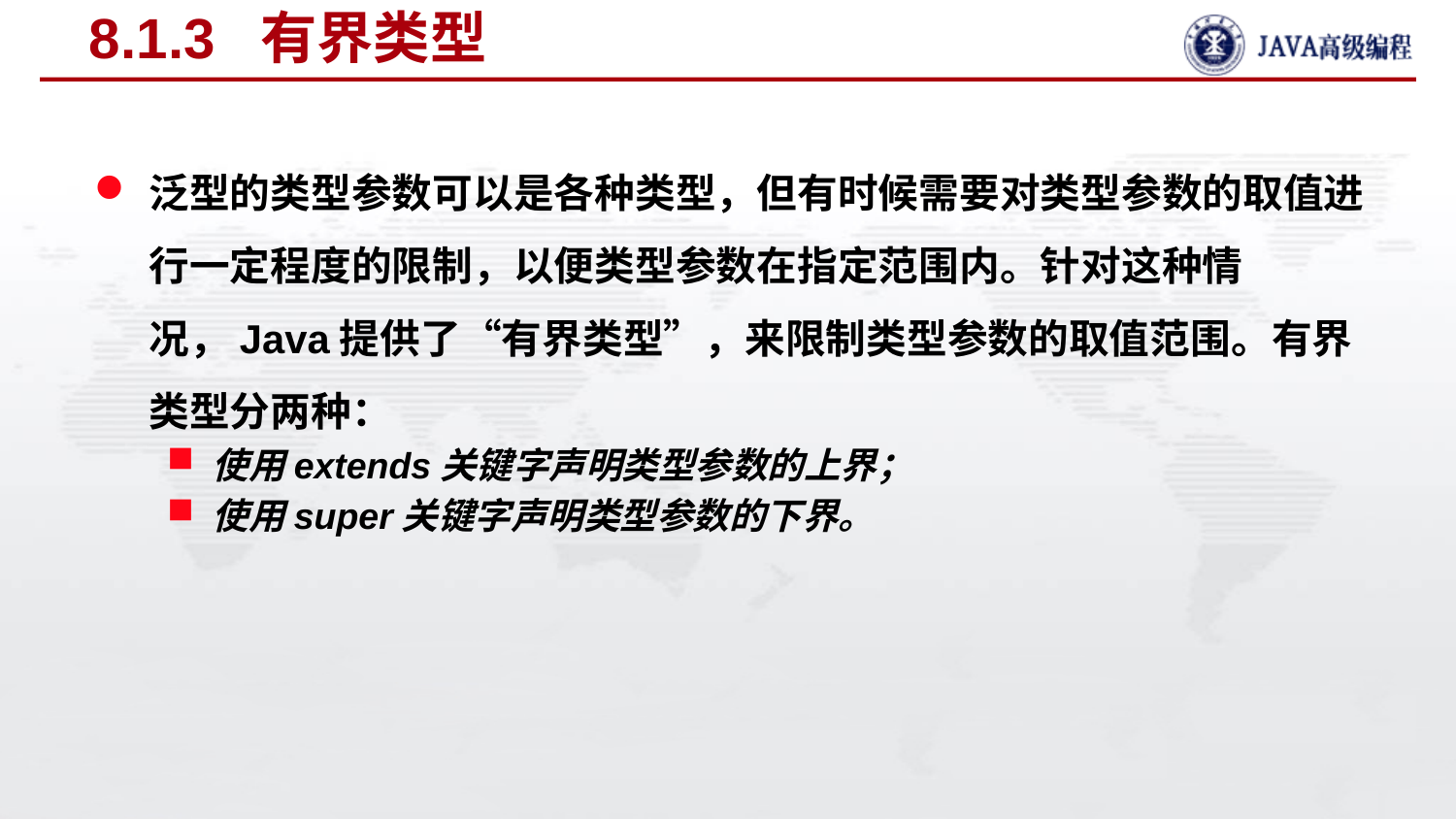

# 8.1.3  有界类型
泛型的类型参数可以是各种类型，但有时候需要对类型参数的取值进行一定程度的限制，以便类型参数在指定范围内。针对这种情况，Java提供了“有界类型”，来限制类型参数的取值范围。有界类型分两种：
使用extends关键字声明类型参数的上界；
使用super关键字声明类型参数的下界。